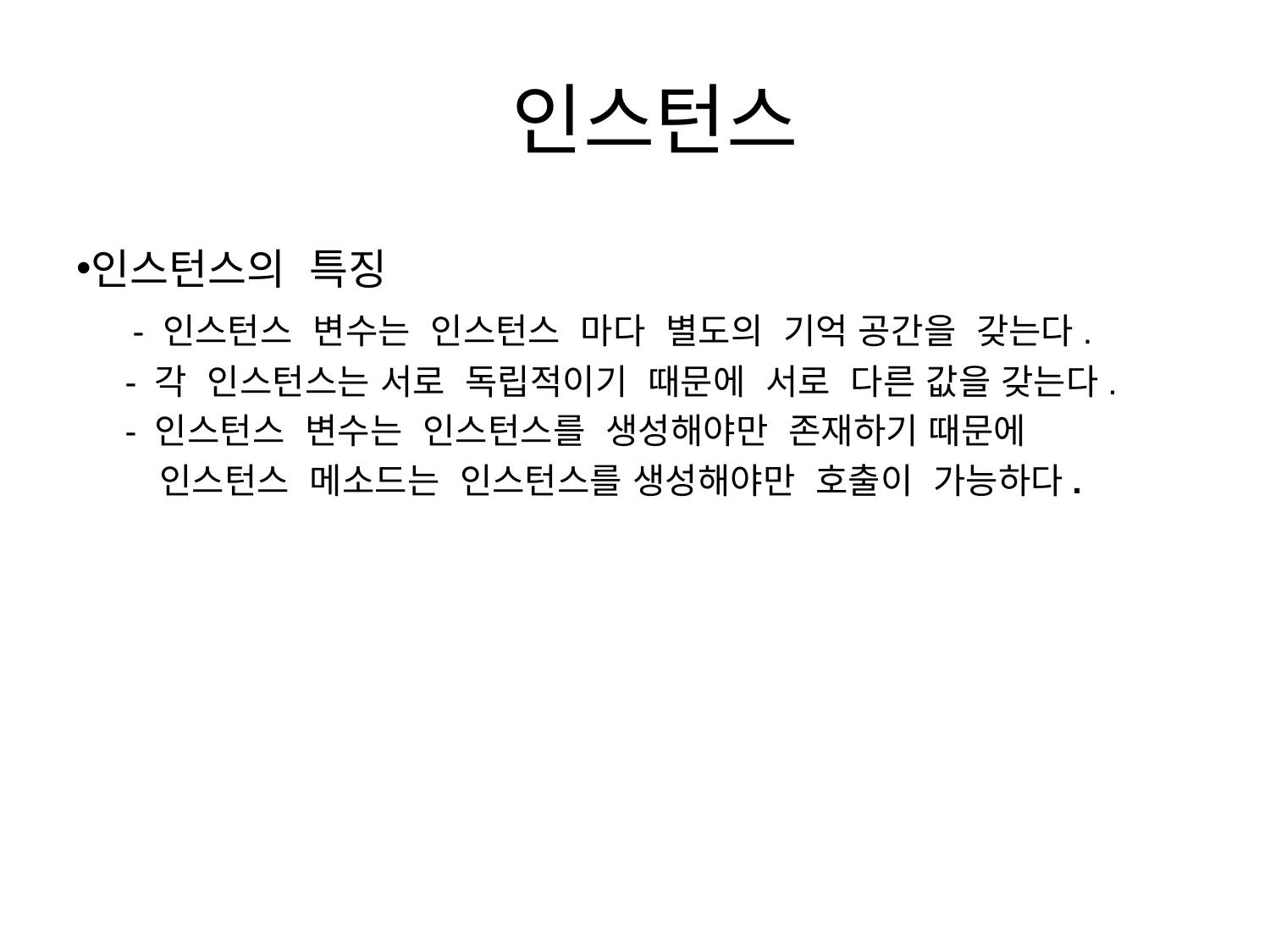

# 인스턴스
인스턴스의  특징
   - 인스턴스  변수는  인스턴스  마다  별도의  기억 공간을  갖는다.
     - 각  인스턴스는 서로  독립적이기  때문에  서로  다른 값을 갖는다.
     - 인스턴스  변수는  인스턴스를  생성해야만  존재하기 때문에
       인스턴스  메소드는  인스턴스를 생성해야만  호출이  가능하다.